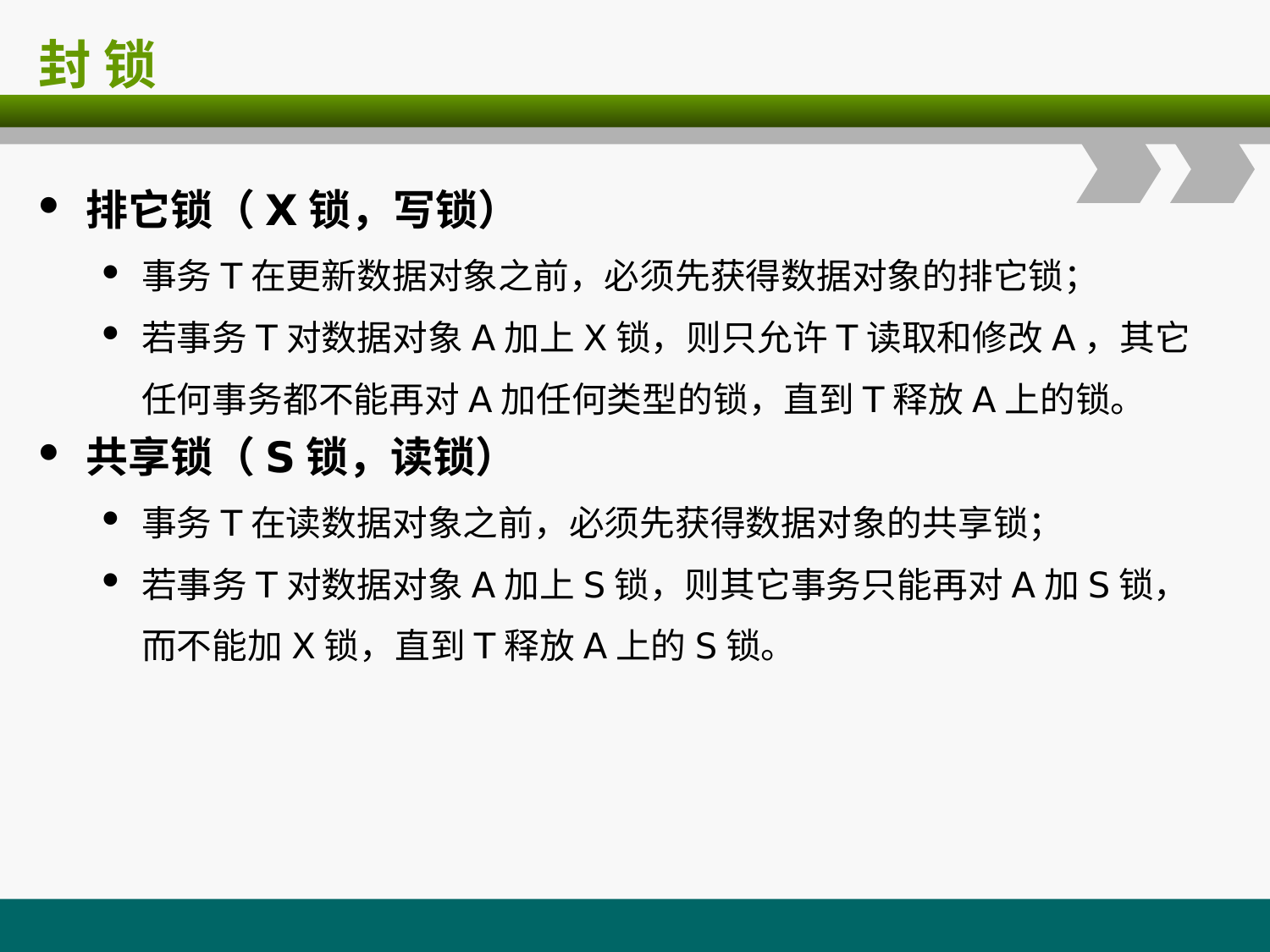

# 封 锁
排它锁（X锁，写锁）
事务T在更新数据对象之前，必须先获得数据对象的排它锁；
若事务T对数据对象A加上X锁，则只允许T读取和修改A，其它任何事务都不能再对A加任何类型的锁，直到T释放A上的锁。
共享锁（S锁，读锁）
事务T在读数据对象之前，必须先获得数据对象的共享锁；
若事务T对数据对象A加上S锁，则其它事务只能再对A加S锁，而不能加X锁，直到T释放A上的S锁。